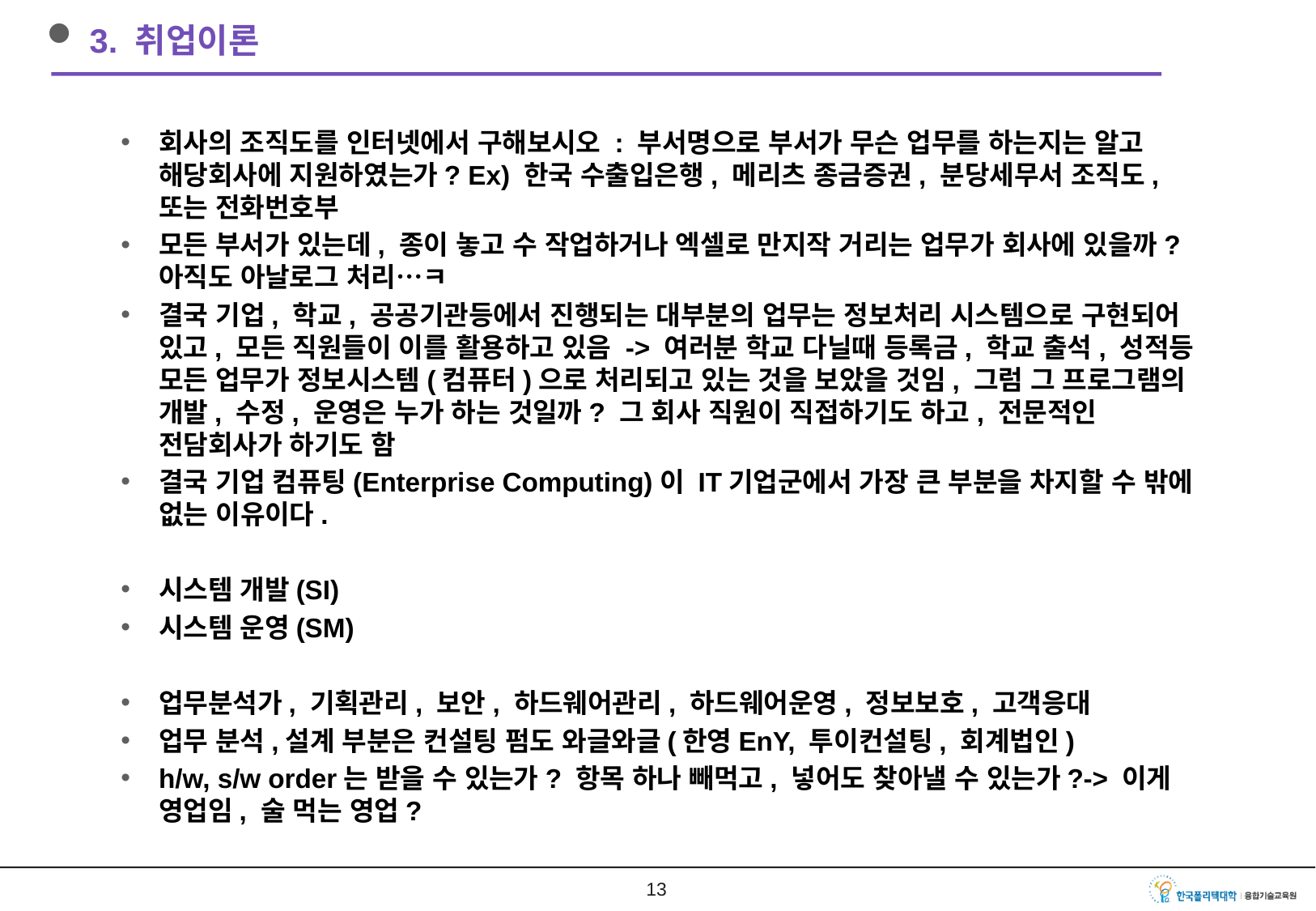

3. 취업이론
회사의 조직도를 인터넷에서 구해보시오 : 부서명으로 부서가 무슨 업무를 하는지는 알고 해당회사에 지원하였는가? Ex) 한국 수출입은행, 메리츠 종금증권, 분당세무서 조직도, 또는 전화번호부
모든 부서가 있는데, 종이 놓고 수 작업하거나 엑셀로 만지작 거리는 업무가 회사에 있을까? 아직도 아날로그 처리…ㅋ
결국 기업, 학교, 공공기관등에서 진행되는 대부분의 업무는 정보처리 시스템으로 구현되어 있고, 모든 직원들이 이를 활용하고 있음 -> 여러분 학교 다닐때 등록금, 학교 출석, 성적등 모든 업무가 정보시스템(컴퓨터)으로 처리되고 있는 것을 보았을 것임, 그럼 그 프로그램의 개발, 수정, 운영은 누가 하는 것일까? 그 회사 직원이 직접하기도 하고, 전문적인 전담회사가 하기도 함
결국 기업 컴퓨팅(Enterprise Computing)이 IT기업군에서 가장 큰 부분을 차지할 수 밖에 없는 이유이다.

시스템 개발(SI)
시스템 운영(SM)

업무분석가, 기획관리, 보안, 하드웨어관리, 하드웨어운영, 정보보호, 고객응대
업무 분석,설계 부분은 컨설팅 펌도 와글와글(한영EnY, 투이컨설팅, 회계법인)
h/w, s/w order는 받을 수 있는가? 항목 하나 빼먹고, 넣어도 찾아낼 수 있는가?-> 이게 영업임, 술 먹는 영업?
13